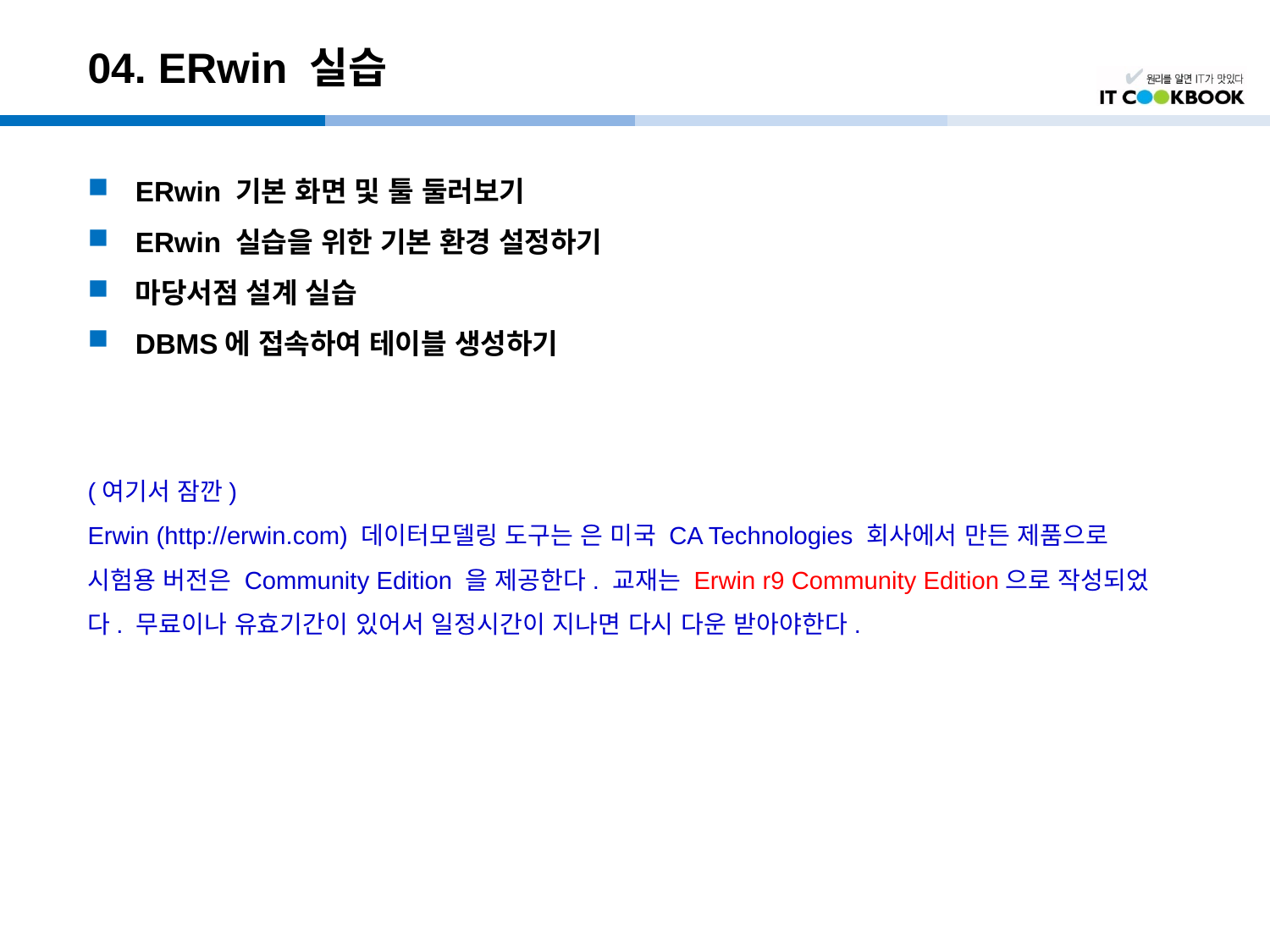

# 04. ERwin 실습
ERwin 기본 화면 및 툴 둘러보기
ERwin 실습을 위한 기본 환경 설정하기
마당서점 설계 실습
DBMS에 접속하여 테이블 생성하기

(여기서 잠깐)
Erwin (http://erwin.com) 데이터모델링 도구는 은 미국 CA Technologies 회사에서 만든 제품으로 시험용 버전은 Community Edition 을 제공한다. 교재는 Erwin r9 Community Edition으로 작성되었다. 무료이나 유효기간이 있어서 일정시간이 지나면 다시 다운 받아야한다.